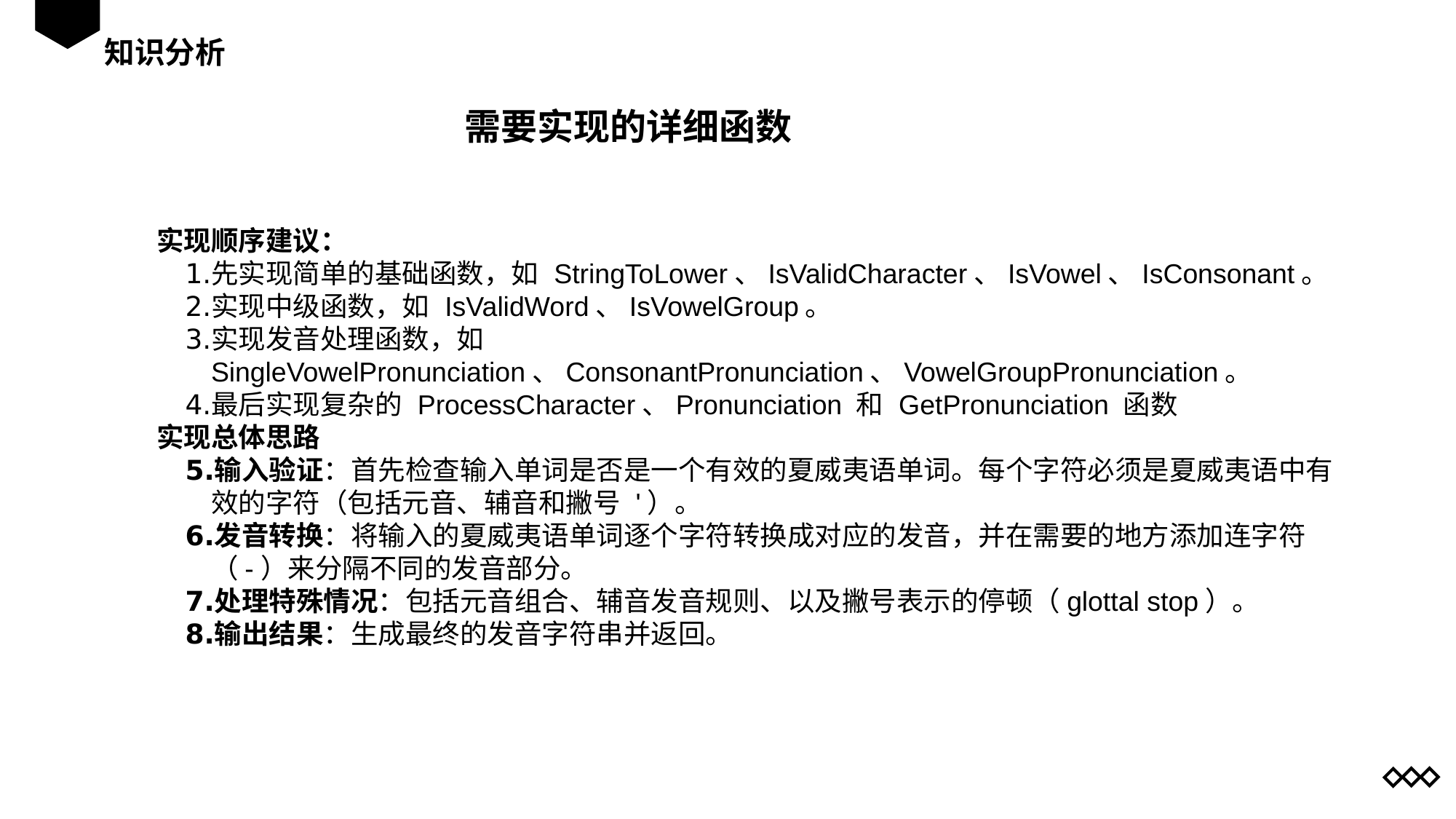

知识分析
需要实现的详细函数
实现顺序建议：
先实现简单的基础函数，如 StringToLower、IsValidCharacter、IsVowel、IsConsonant。
实现中级函数，如 IsValidWord、IsVowelGroup。
实现发音处理函数，如 SingleVowelPronunciation、ConsonantPronunciation、VowelGroupPronunciation。
最后实现复杂的 ProcessCharacter、Pronunciation 和 GetPronunciation 函数
实现总体思路
输入验证：首先检查输入单词是否是一个有效的夏威夷语单词。每个字符必须是夏威夷语中有效的字符（包括元音、辅音和撇号 '）。
发音转换：将输入的夏威夷语单词逐个字符转换成对应的发音，并在需要的地方添加连字符（-）来分隔不同的发音部分。
处理特殊情况：包括元音组合、辅音发音规则、以及撇号表示的停顿（glottal stop）。
输出结果：生成最终的发音字符串并返回。